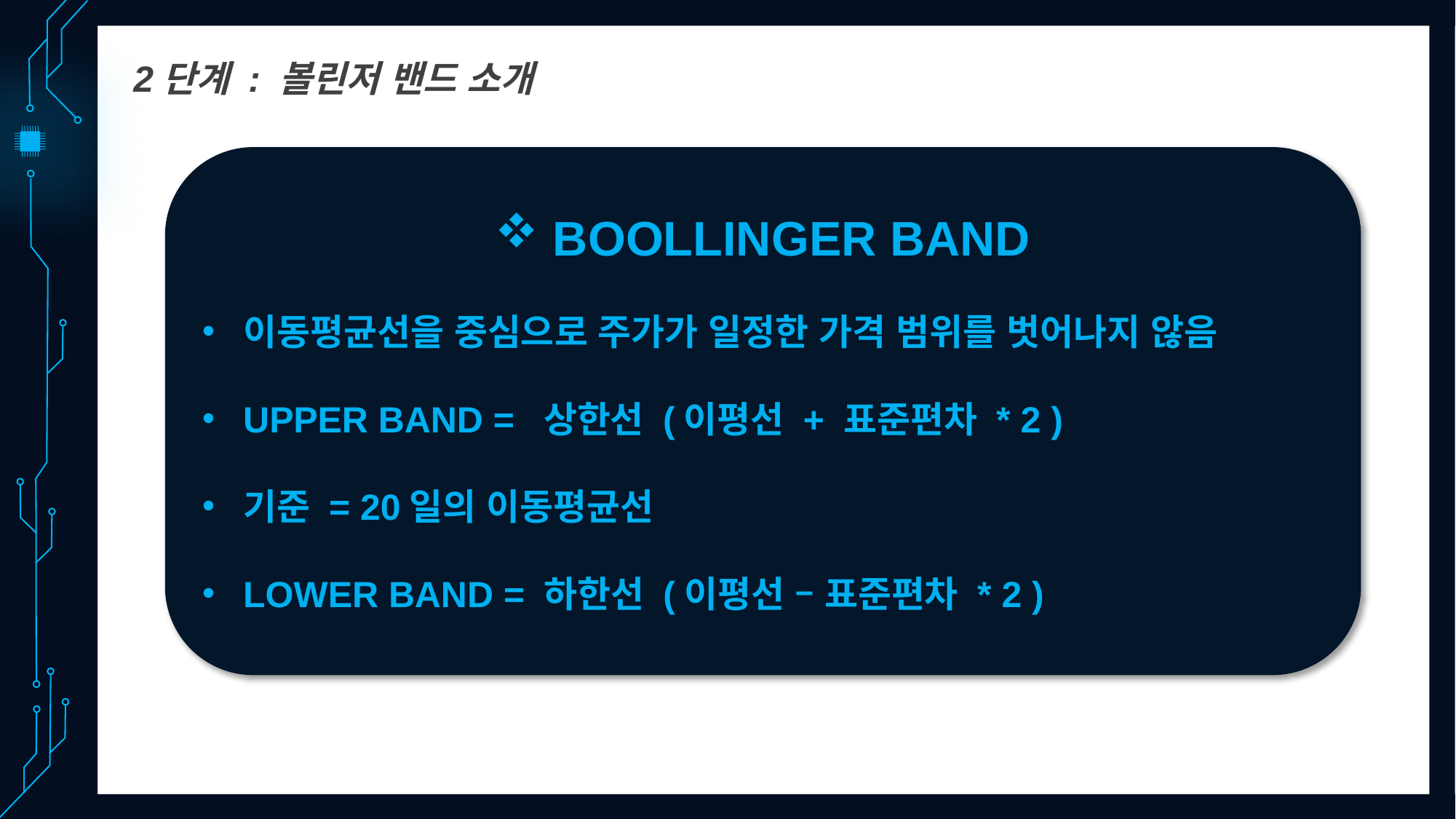

2단계 : 볼린저 밴드 소개

 BOOLLINGER BAND

이동평균선을 중심으로 주가가 일정한 가격 범위를 벗어나지 않음

UPPER BAND =  상한선 (이평선 + 표준편차 * 2 )

기준 = 20일의 이동평균선

LOWER BAND = 하한선 (이평선 – 표준편차 * 2 )